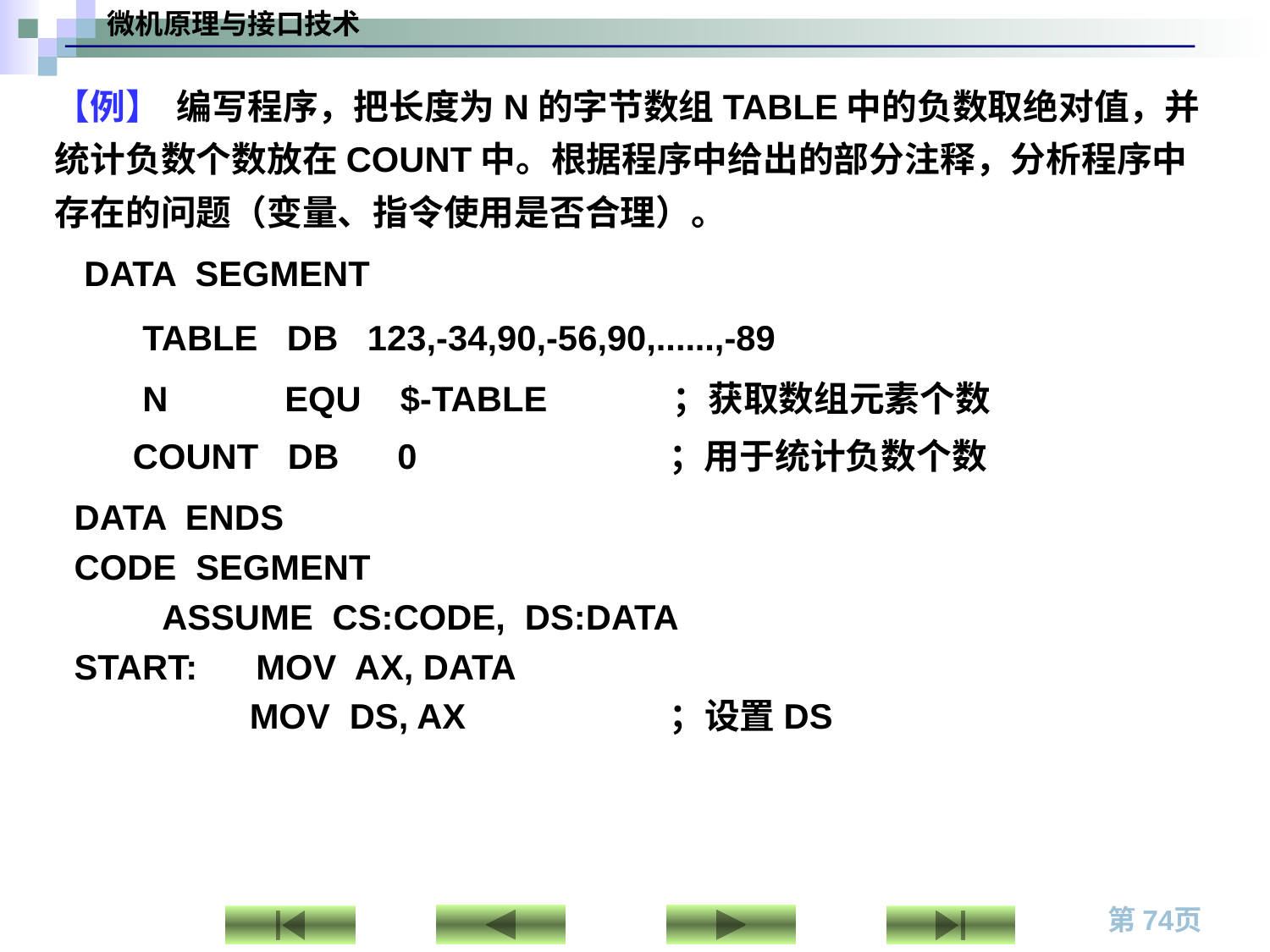

【例】  编写程序，把长度为N的字节数组TABLE中的负数取绝对值，并统计负数个数放在COUNT中。根据程序中给出的部分注释，分析程序中存在的问题（变量、指令使用是否合理）。
   DATA  SEGMENT
         TABLE   DW   123,-34,900,-560,900,......,-8999
         NUM      EQU    $-TABLE            ；获取数组元素个数
        COUNT   DB      0                         ；用于统计负数个数
  DATA  ENDS
  CODE  SEGMENT
           ASSUME  CS:CODE,  DS:DATA
  START:      MOV  AX, DATA
                    MOV  DS, AX                    ；设置DS

         TABLE   DB   123,-34,90,-56,90,......,-89
         N            EQU    $-TABLE            ；获取数组元素个数